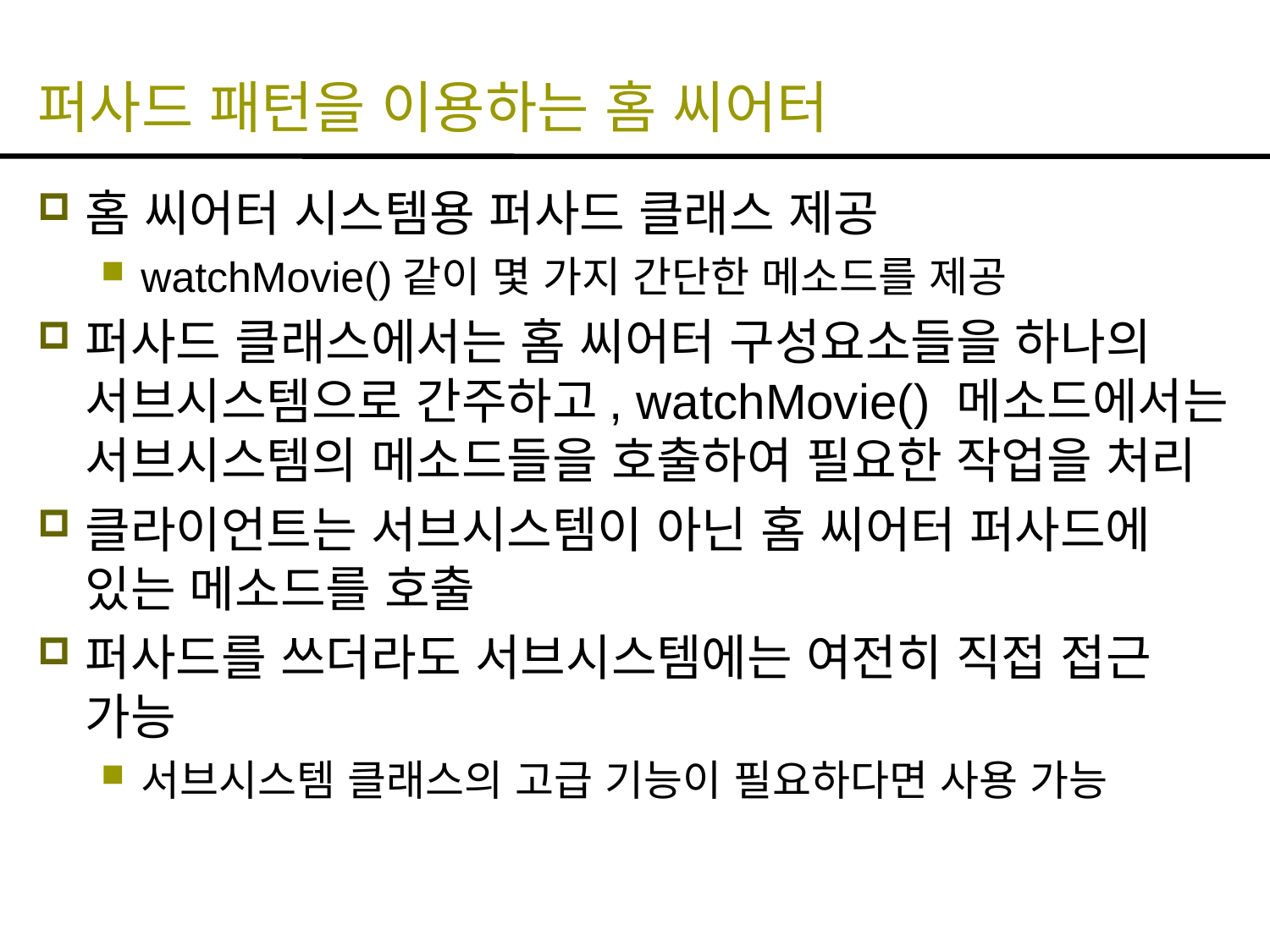

# 퍼사드 패턴을 이용하는 홈 씨어터
홈 씨어터 시스템용 퍼사드 클래스 제공
watchMovie()같이 몇 가지 간단한 메소드를 제공
퍼사드 클래스에서는 홈 씨어터 구성요소들을 하나의 서브시스템으로 간주하고, watchMovie() 메소드에서는 서브시스템의 메소드들을 호출하여 필요한 작업을 처리
클라이언트는 서브시스템이 아닌 홈 씨어터 퍼사드에 있는 메소드를 호출
퍼사드를 쓰더라도 서브시스템에는 여전히 직접 접근 가능
서브시스템 클래스의 고급 기능이 필요하다면 사용 가능